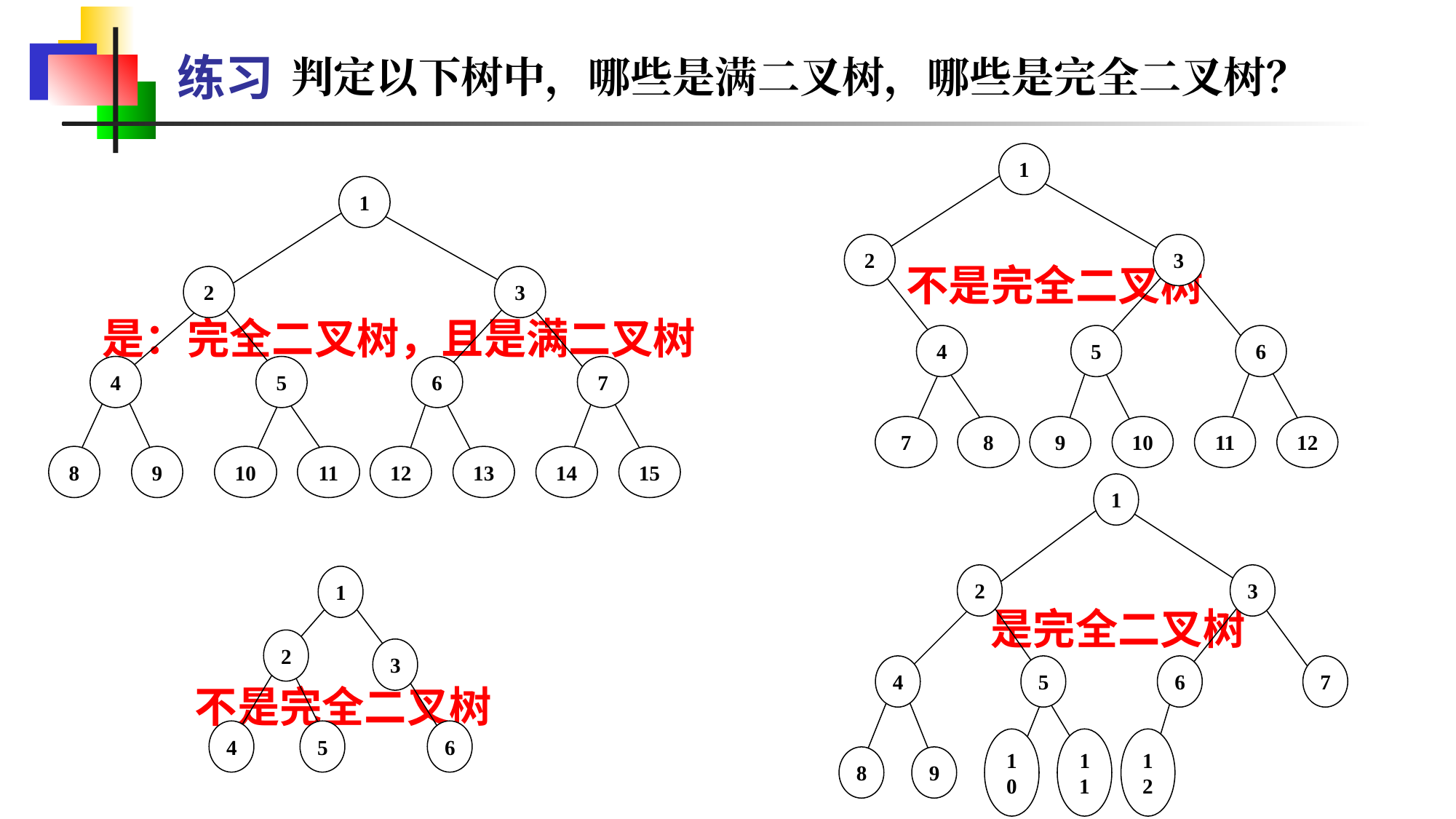

# 练习
判定以下树中，哪些是满二叉树，哪些是完全二叉树？
1

2
3

4
5
6

7
8
9
10
11
12
1

2
3

4
5
6
7

8
9
10
11
12
13
14
15
不是完全二叉树
是：完全二叉树，且是满二叉树
1

2
3

4
5
6
7

8
9
10
11
12
1

2
3

4
5
6
是完全二叉树
不是完全二叉树